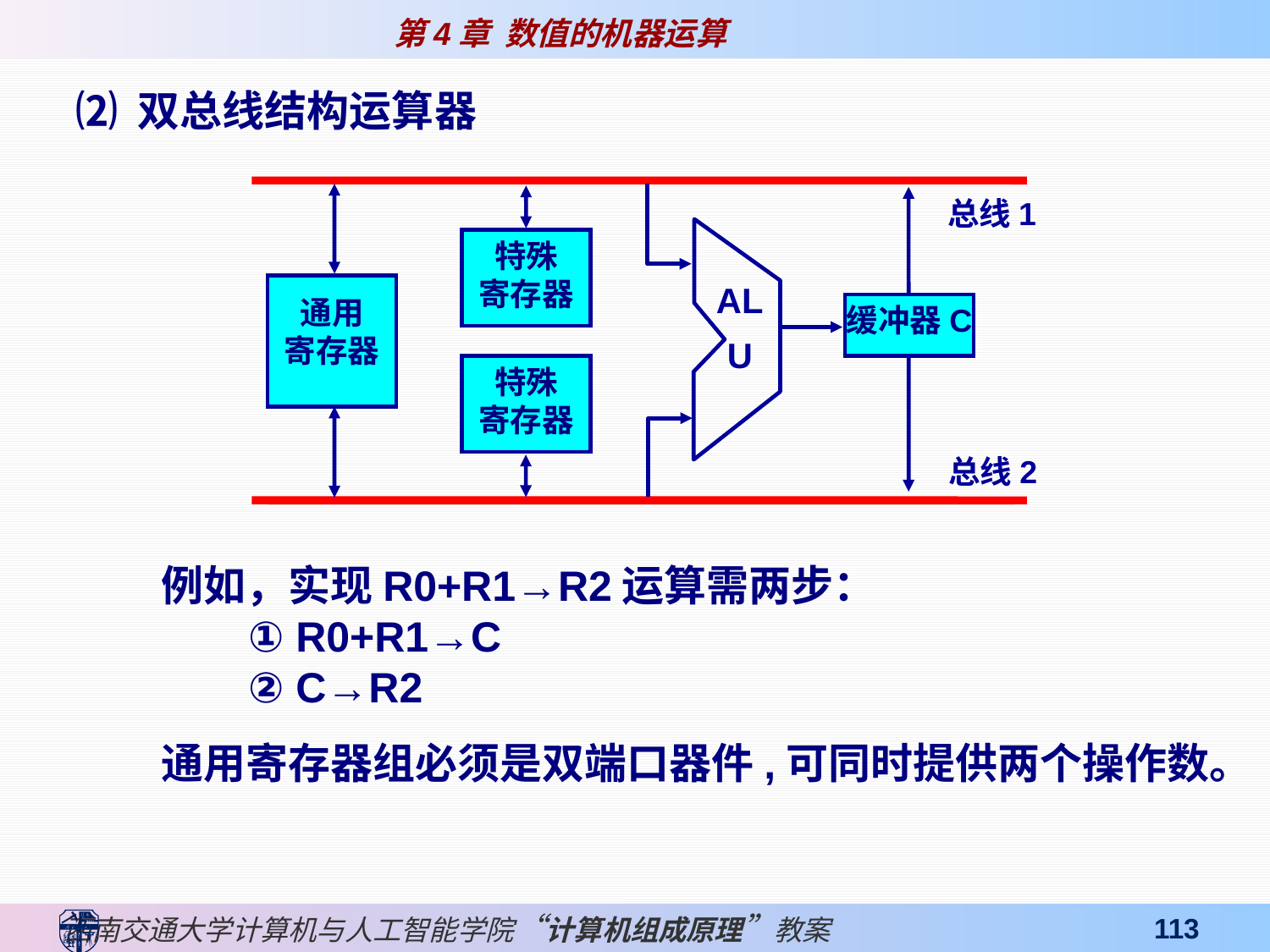

⑵ 双总线结构运算器

总线1

ALU
特殊
寄存器
通用
寄存器
缓冲器C

特殊
寄存器

总线2

 例如，实现R0+R1→R2运算需两步：
         ① R0+R1→C
         ② C→R2
 通用寄存器组必须是双端口器件,可同时提供两个操作数。